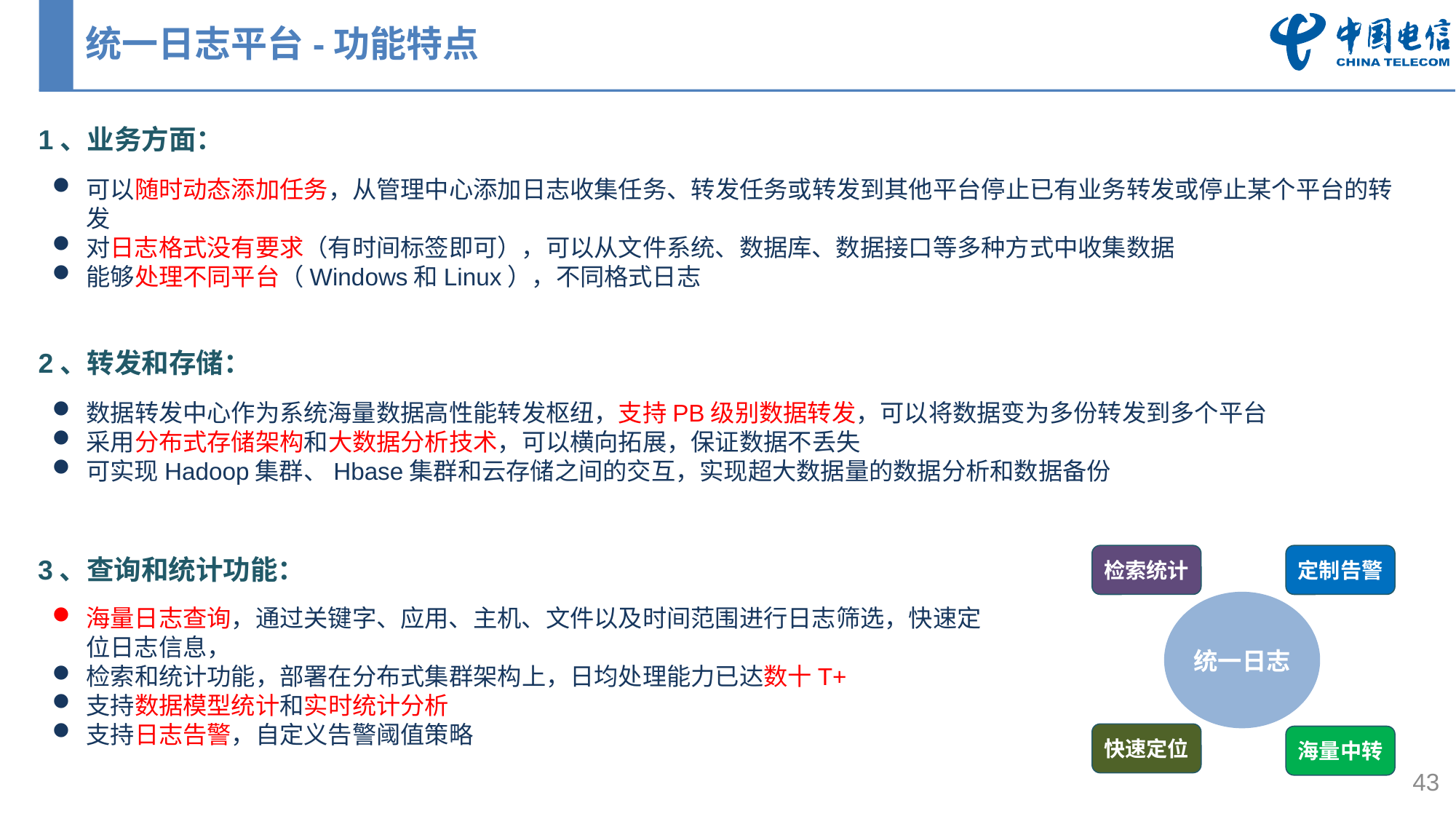

# 统一日志平台-功能特点
1、业务方面：
可以随时动态添加任务，从管理中心添加日志收集任务、转发任务或转发到其他平台停止已有业务转发或停止某个平台的转发
对日志格式没有要求（有时间标签即可），可以从文件系统、数据库、数据接口等多种方式中收集数据
能够处理不同平台（Windows和Linux），不同格式日志
2、转发和存储：
数据转发中心作为系统海量数据高性能转发枢纽，支持PB级别数据转发，可以将数据变为多份转发到多个平台
采用分布式存储架构和大数据分析技术，可以横向拓展，保证数据不丢失
可实现Hadoop集群、Hbase集群和云存储之间的交互，实现超大数据量的数据分析和数据备份
检索统计
定制告警
统一日志
快速定位
海量中转
3、查询和统计功能：
海量日志查询，通过关键字、应用、主机、文件以及时间范围进行日志筛选，快速定位日志信息，
检索和统计功能，部署在分布式集群架构上，日均处理能力已达数十T+
支持数据模型统计和实时统计分析
支持日志告警，自定义告警阈值策略
43